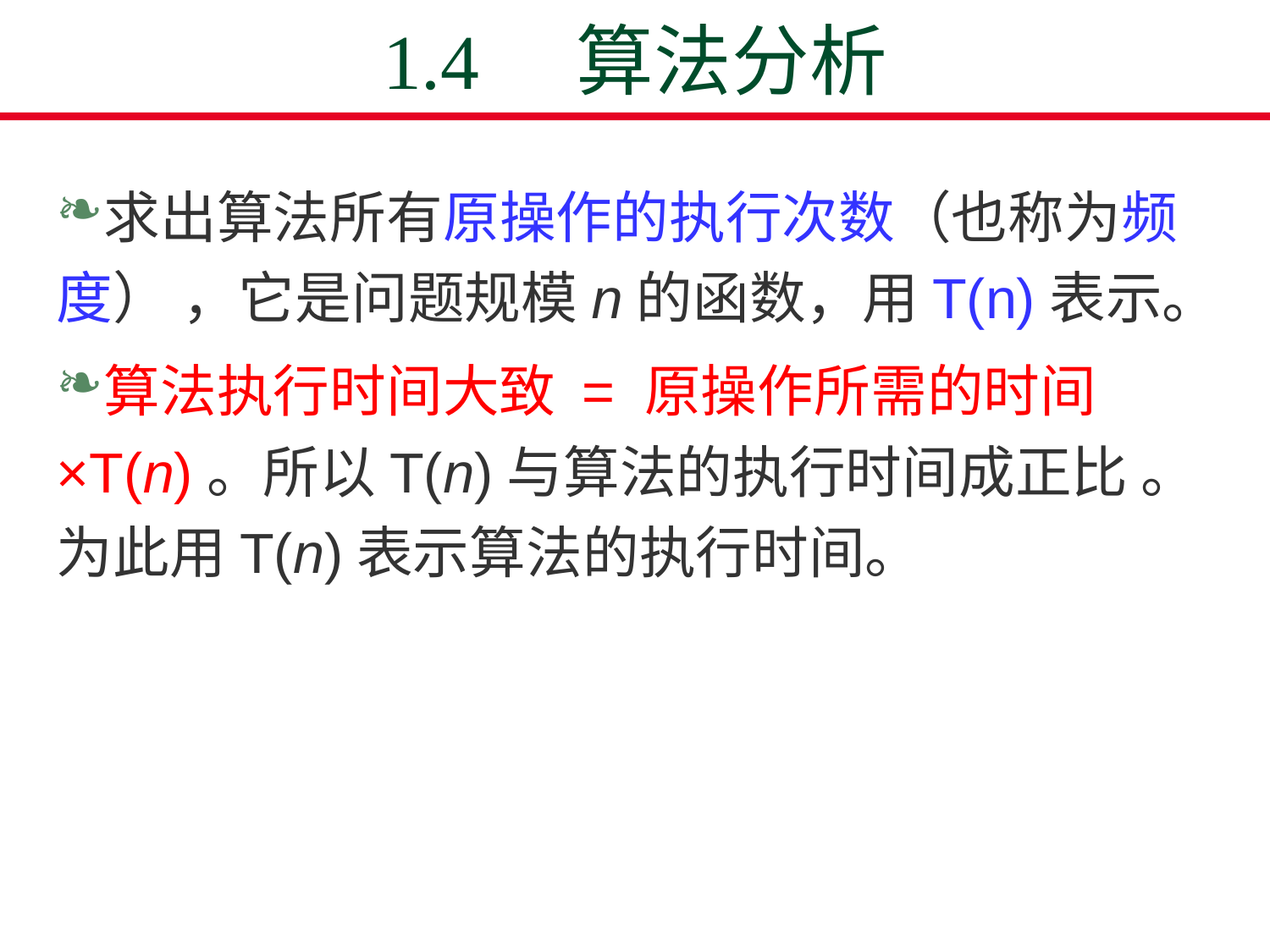

# 1.4　算法分析

求出算法所有原操作的执行次数（也称为频度） ，它是问题规模n的函数，用T(n)表示。
算法执行时间大致 = 原操作所需的时间×T(n)。所以T(n)与算法的执行时间成正比 。为此用T(n)表示算法的执行时间。